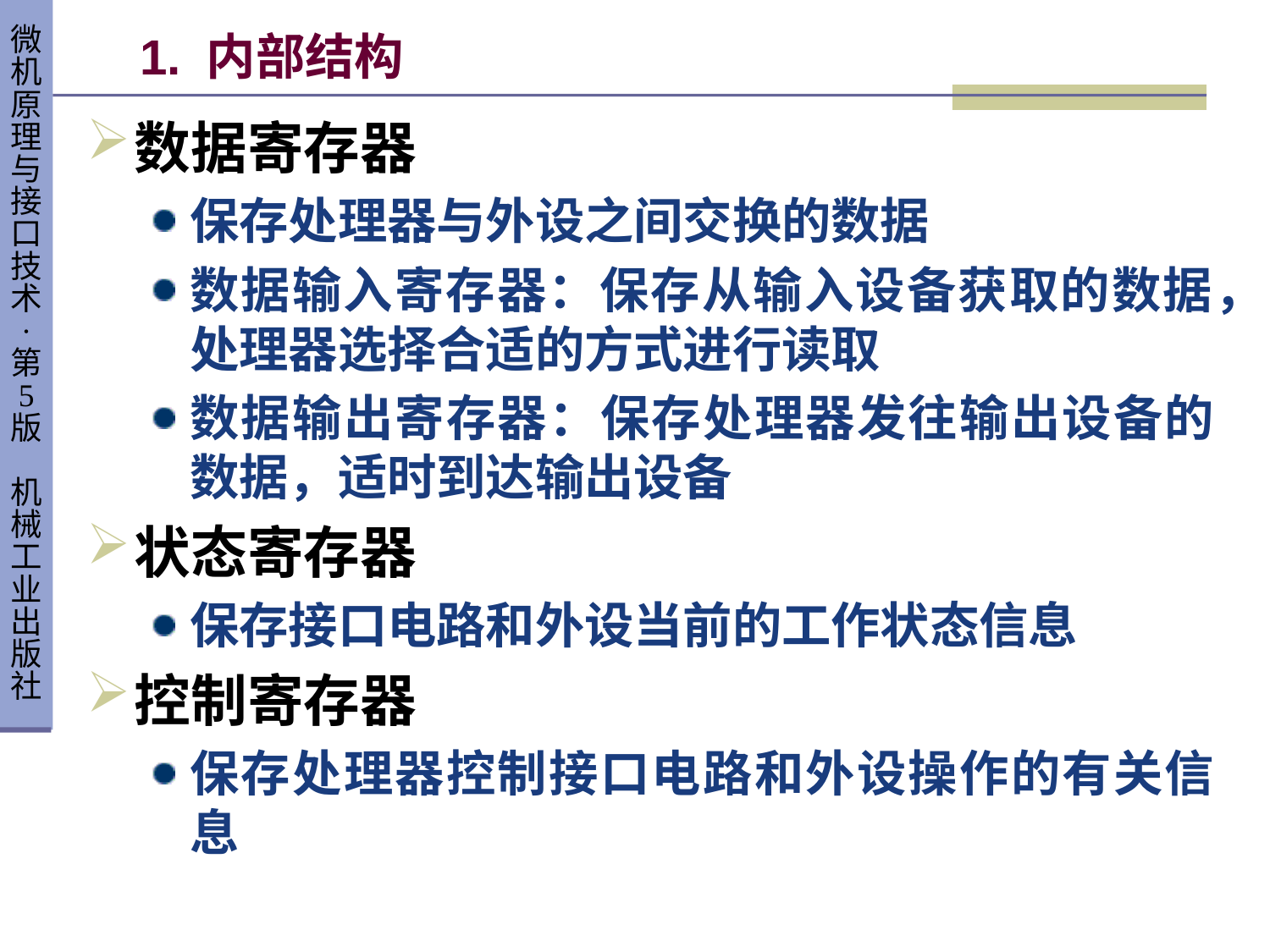

# 1. 内部结构
数据寄存器
保存处理器与外设之间交换的数据
数据输入寄存器：保存从输入设备获取的数据，处理器选择合适的方式进行读取
数据输出寄存器：保存处理器发往输出设备的数据，适时到达输出设备
状态寄存器
保存接口电路和外设当前的工作状态信息
控制寄存器
保存处理器控制接口电路和外设操作的有关信息